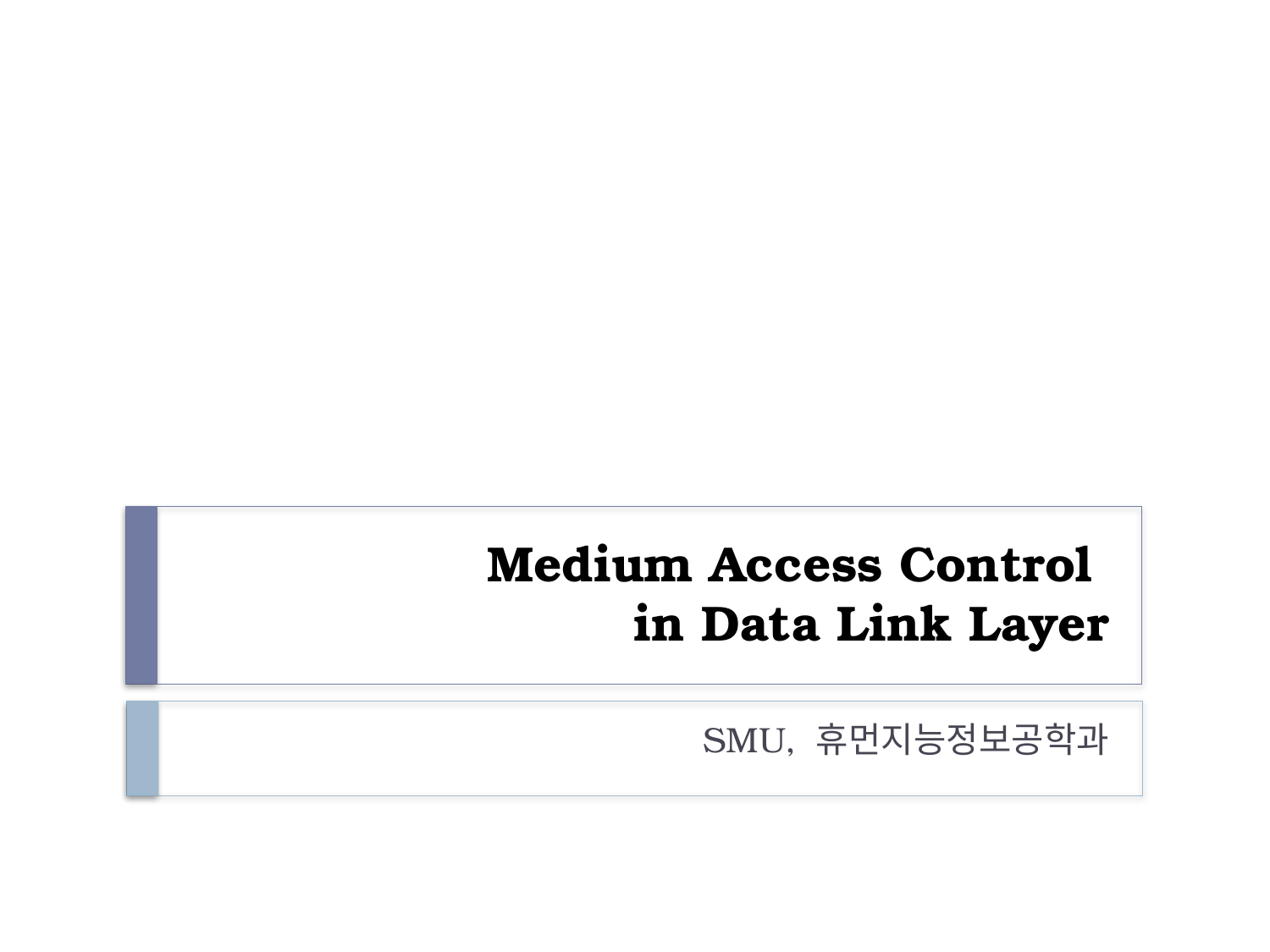

# Medium Access Control in Data Link Layer
SMU, 휴먼지능정보공학과